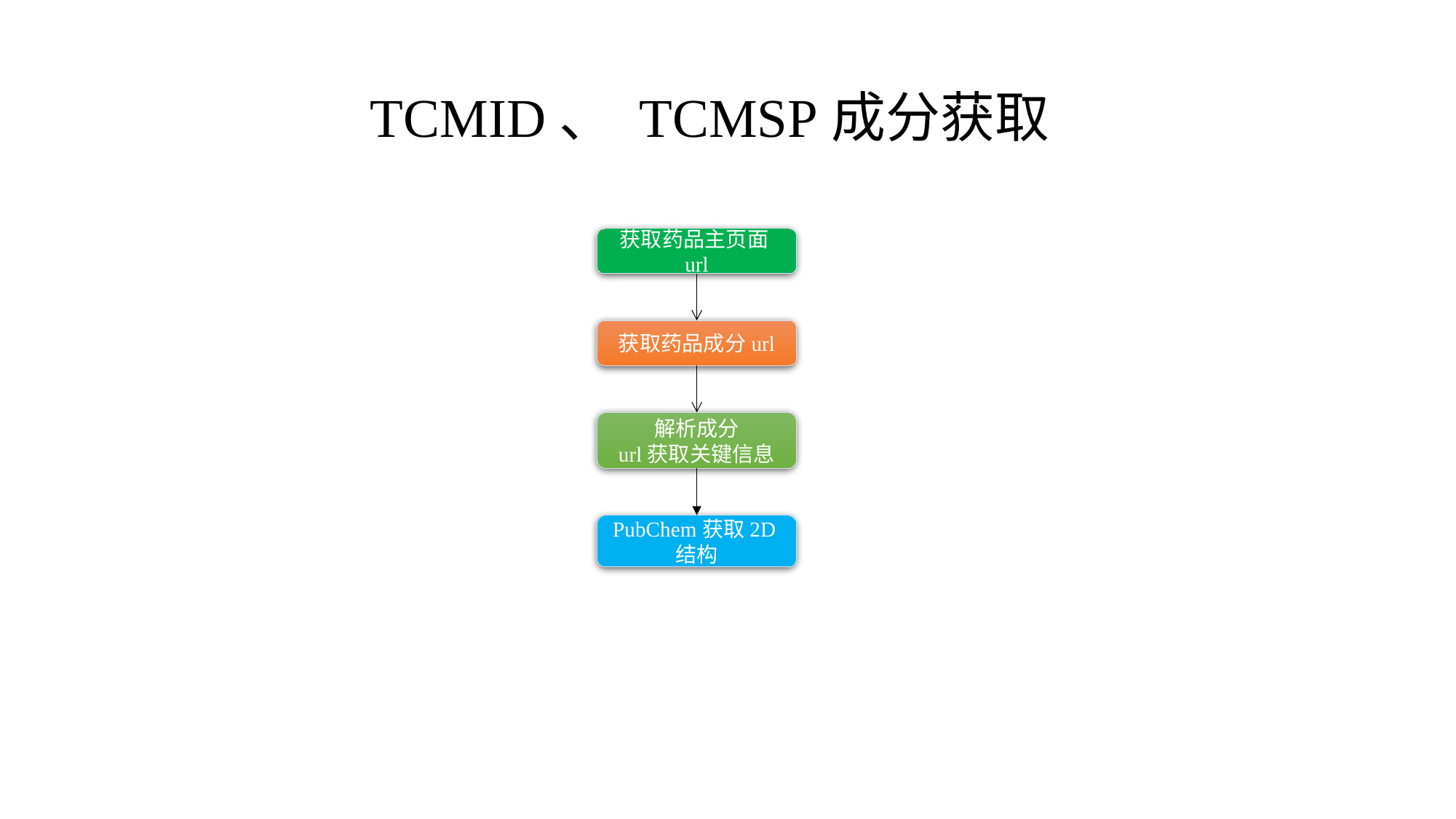

TCMID、 TCMSP成分获取
获取药品主页面url
获取药品成分url
解析成分
url获取关键信息
PubChem获取2D结构